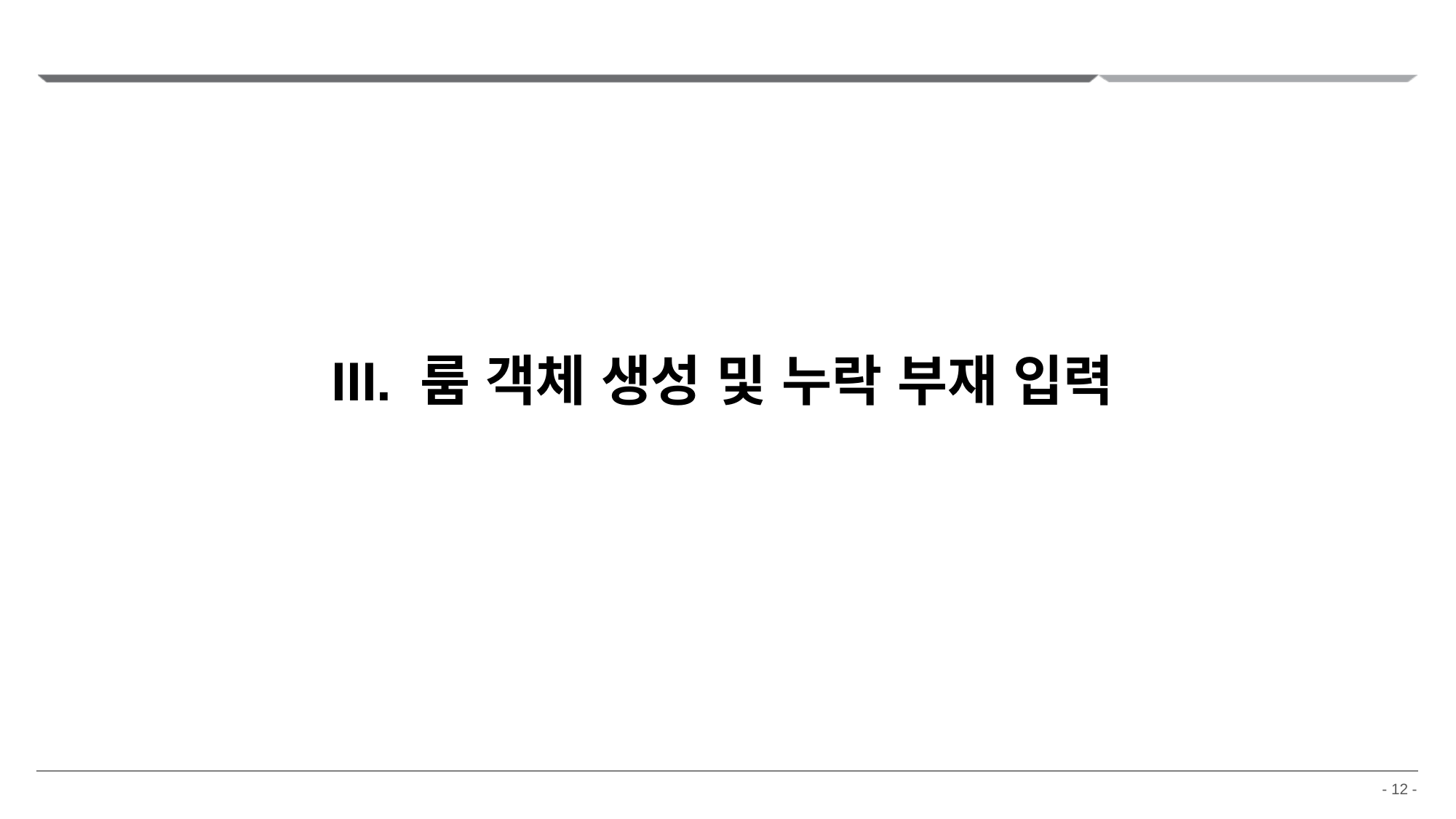

III. 룸 객체 생성 및 누락 부재 입력